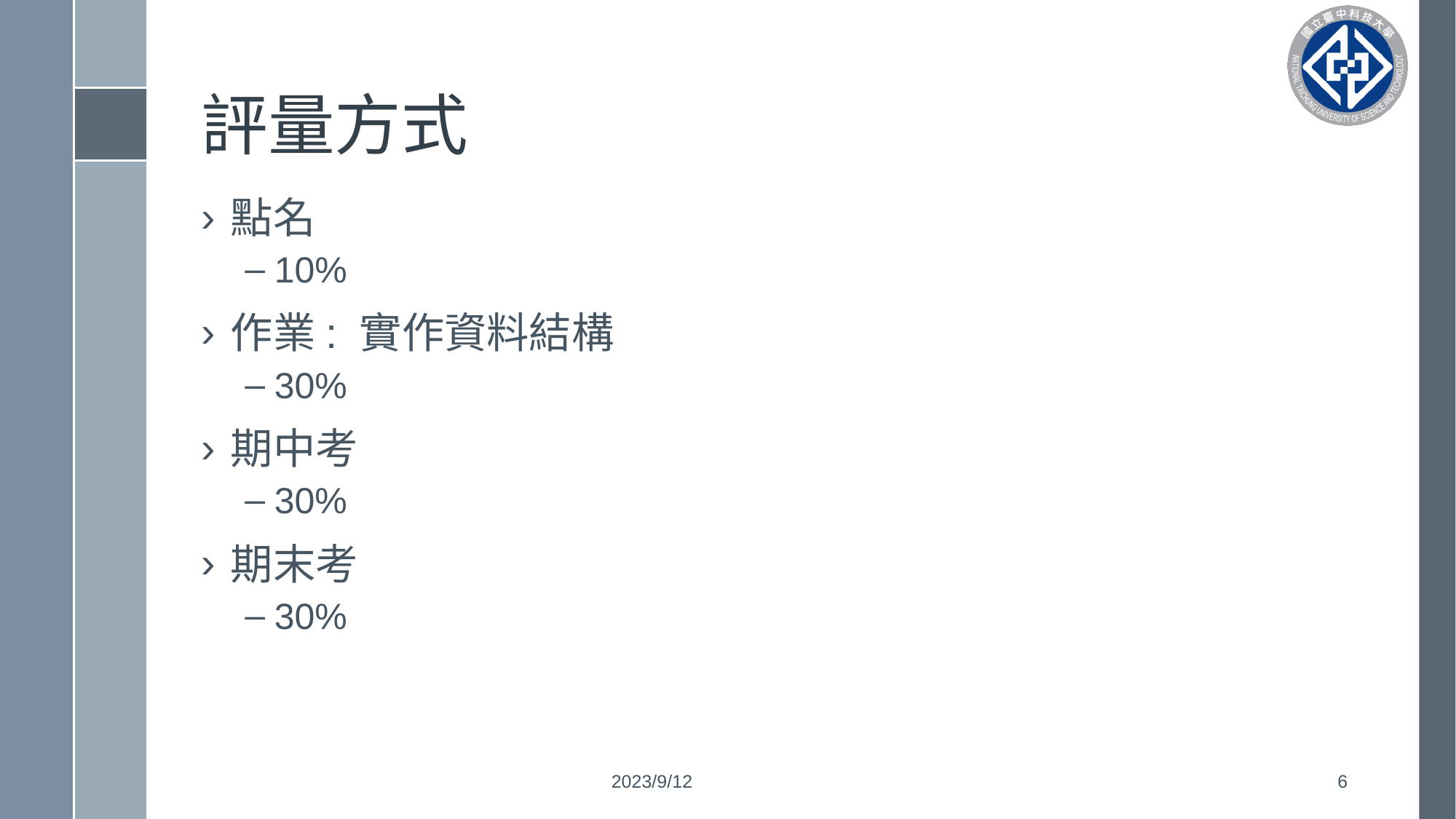

# 評量方式
點名
10%
作業: 實作資料結構
30%
期中考
30%
期末考
30%

2023/9/12
6